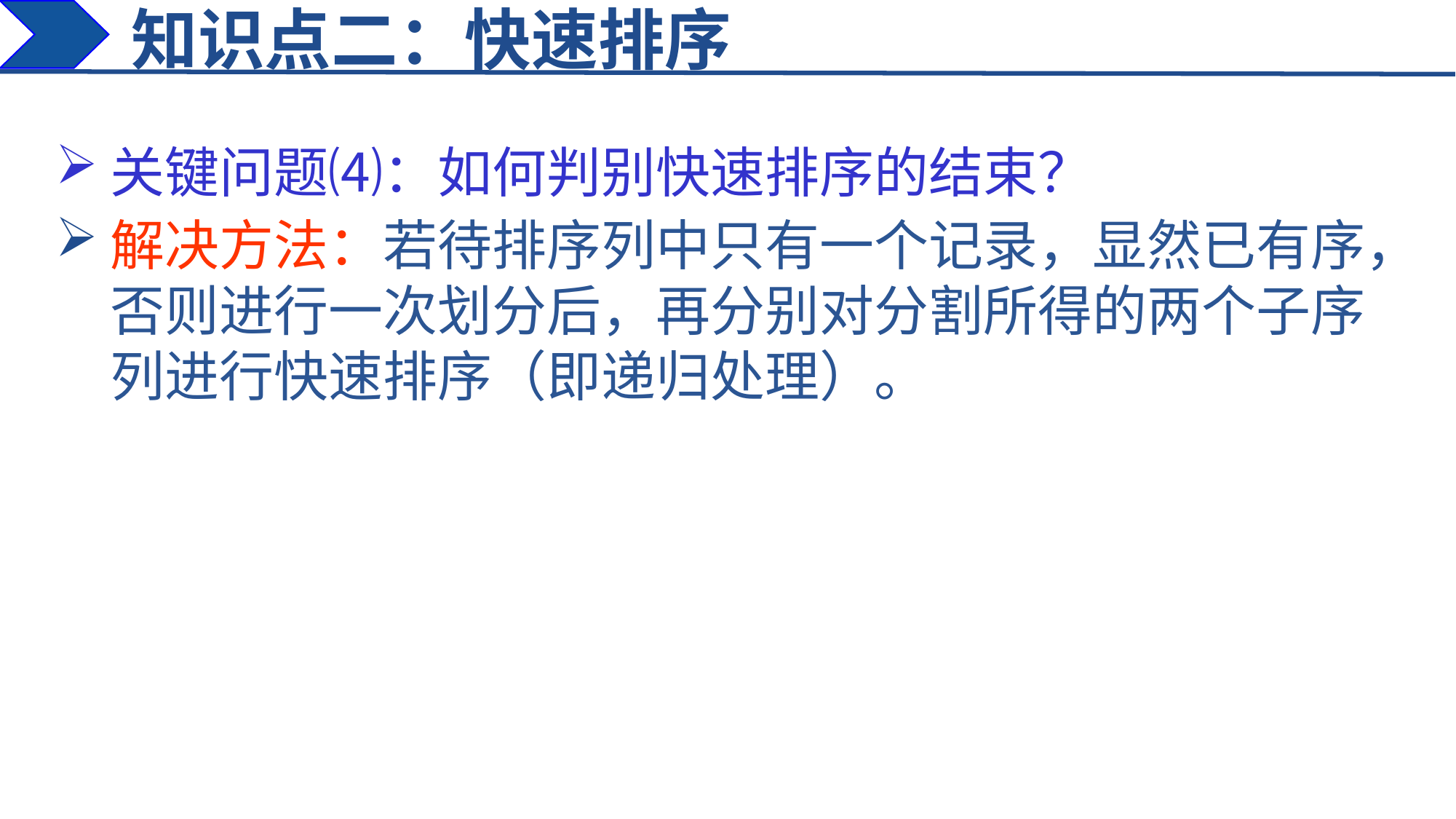

知识点二：快速排序
关键问题⑷：如何判别快速排序的结束？
解决方法：若待排序列中只有一个记录，显然已有序，否则进行一次划分后，再分别对分割所得的两个子序列进行快速排序（即递归处理）。